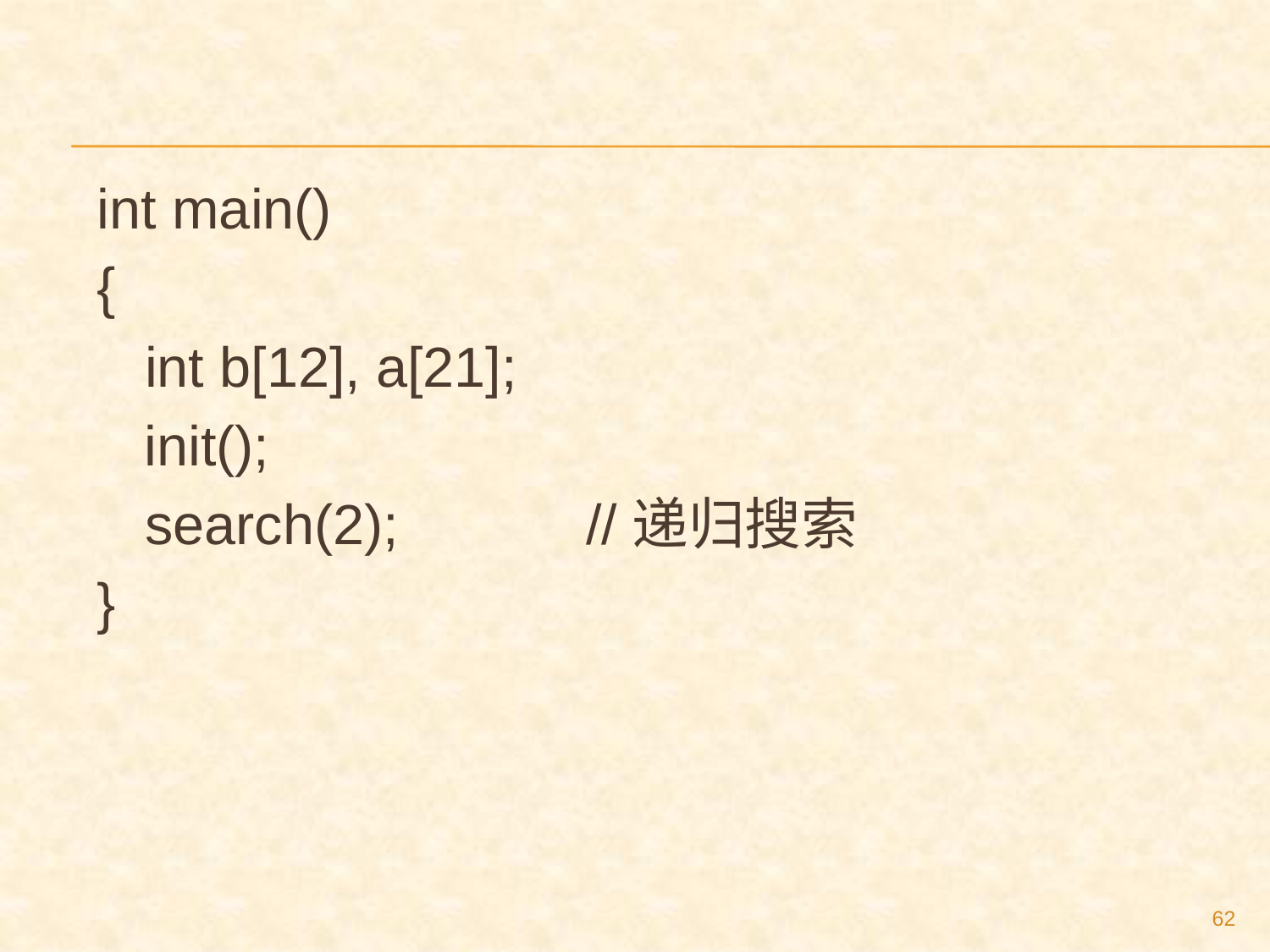

int main()
{
	int b[12], a[21];
   init();
	search(2);            //递归搜索
}
62